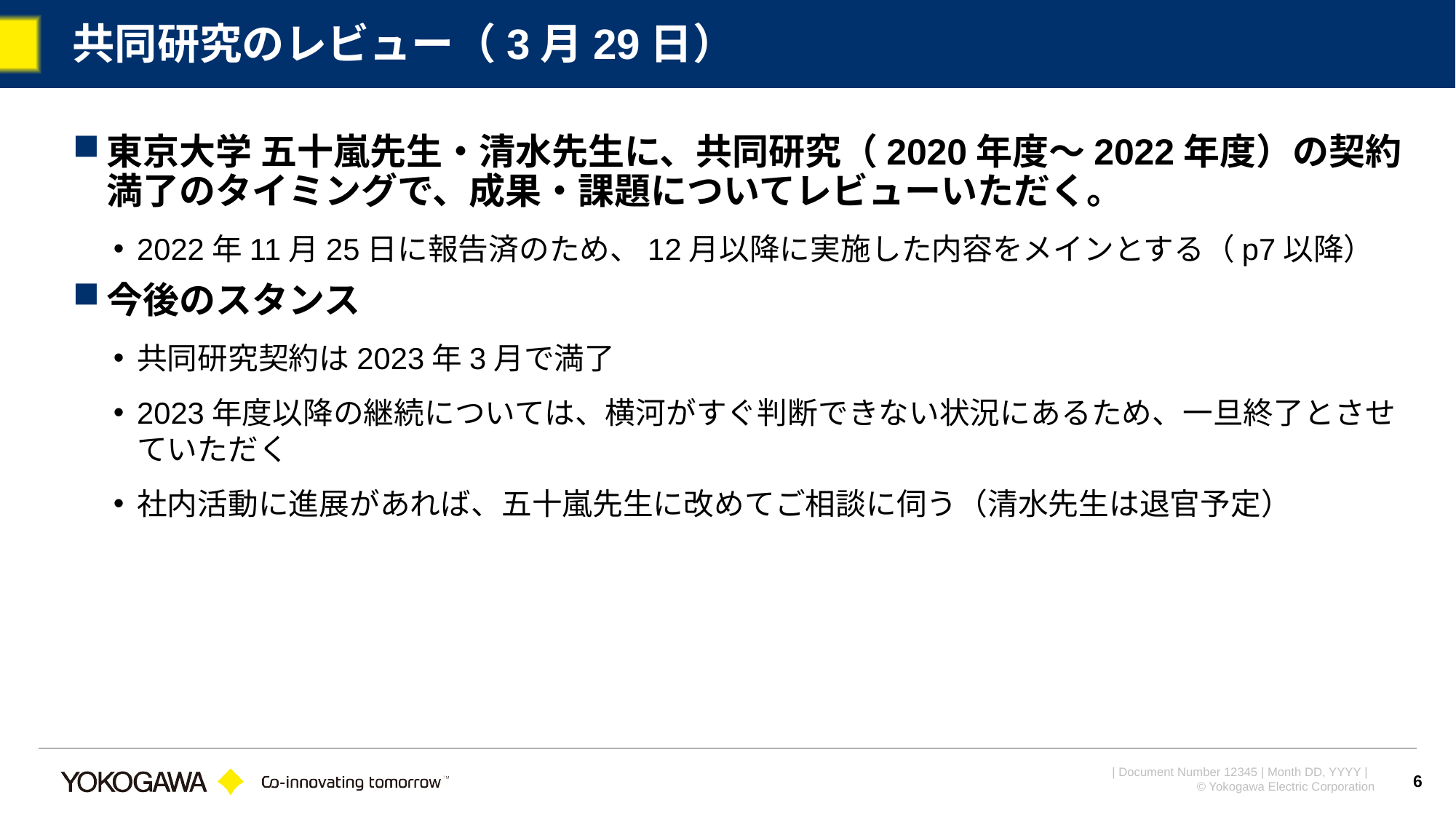

# 共同研究のレビュー（3月29日）
東京大学 五十嵐先生・清水先生に、共同研究（2020年度～2022年度）の契約満了のタイミングで、成果・課題についてレビューいただく。
2022年11月25日に報告済のため、12月以降に実施した内容をメインとする（p7以降）
今後のスタンス
共同研究契約は2023年3月で満了
2023年度以降の継続については、横河がすぐ判断できない状況にあるため、一旦終了とさせていただく
社内活動に進展があれば、五十嵐先生に改めてご相談に伺う（清水先生は退官予定）

6